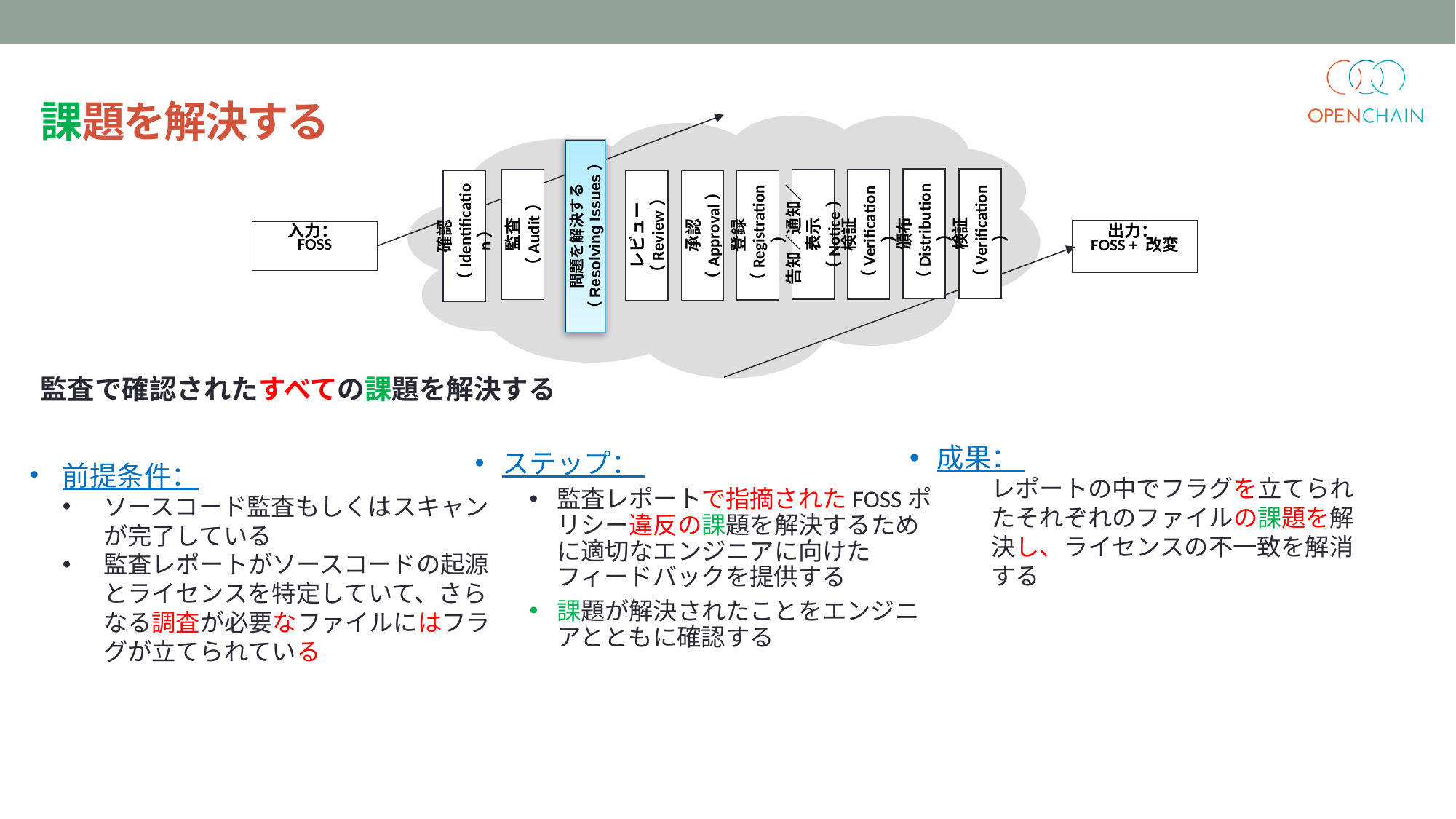

課題を解決する

問題を解決する（Resolving Issues）
頒布（Distribution）
検証（Verification）
監査（Audit）
告知／通知／表示（Notice）
検証（Verification）
登録（Registration）
確認（Identification）
レビュー（Review）
承認（Approval）
入力：
FOSS
出力：
FOSS + 改変
監査で確認されたすべての課題を解決する
前提条件：
ソースコード監査もしくはスキャンが完了している
監査レポートがソースコードの起源とライセンスを特定していて、さらなる調査が必要なファイルにはフラグが立てられている

成果：
レポートの中でフラグを立てられたそれぞれのファイルの課題を解決し、ライセンスの不一致を解消する

ステップ：
監査レポートで指摘されたFOSSポリシー違反の課題を解決するために適切なエンジニアに向けたフィードバックを提供する
課題が解決されたことをエンジニアとともに確認する